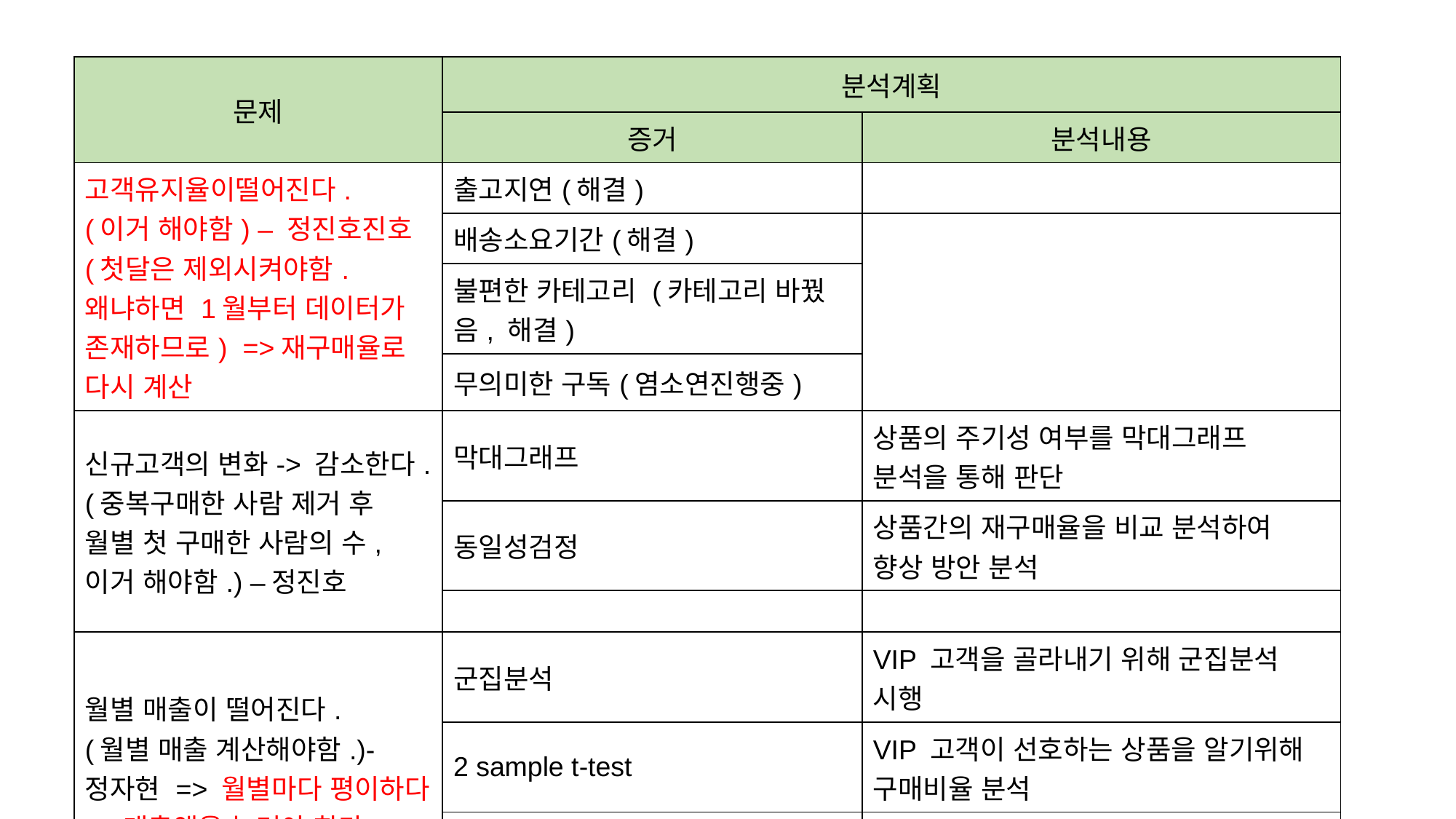

| 문제 | 분석계획 |  |
| --- | --- | --- |
|  | 증거 | 분석내용 |
| 고객유지율이떨어진다. (이거 해야함) – 정진호진호 (첫달은 제외시켜야함. 왜냐하면 1월부터 데이터가 존재하므로) =>재구매율로 다시 계산 | 출고지연(해결) |  |
|  | 배송소요기간(해결) |  |
|  | 불편한 카테고리 (카테고리 바꿨음, 해결) |  |
|  | 무의미한 구독(염소연진행중) |  |
| 신규고객의 변화-> 감소한다. (중복구매한 사람 제거 후 월별 첫 구매한 사람의 수, 이거 해야함.) –정진호 | 막대그래프 | 상품의 주기성 여부를 막대그래프 분석을 통해 판단 |
|  | 동일성검정 | 상품간의 재구매율을 비교 분석하여 향상 방안 분석 |
|  |  |  |
| 월별 매출이 떨어진다. (월별 매출 계산해야함.)-정자현 => 월별마다 평이하다=>매출액을 늘려야 한다. | 군집분석 | VIP 고객을 골라내기 위해 군집분석 시행 |
|  | 2 sample t-test | VIP 고객이 선호하는 상품을 알기위해 구매비율 분석 |
|  | 막대그래프 분석 | VIP 선호 제품이 구매시간 및 요일을 알기 위해 시행 |
| 구독의 타겟층 구하기 | 연령대,결혼,지역 | 상위, 하위구해서 유의미한 결과나오게 하기 |
| 취소율 높은 제품(정상거래한 수 대비 취소한 제품) | 중분류로 검정 | 상위,하위 구해서 높은 제품 구하기 |
| VIP |  |  |